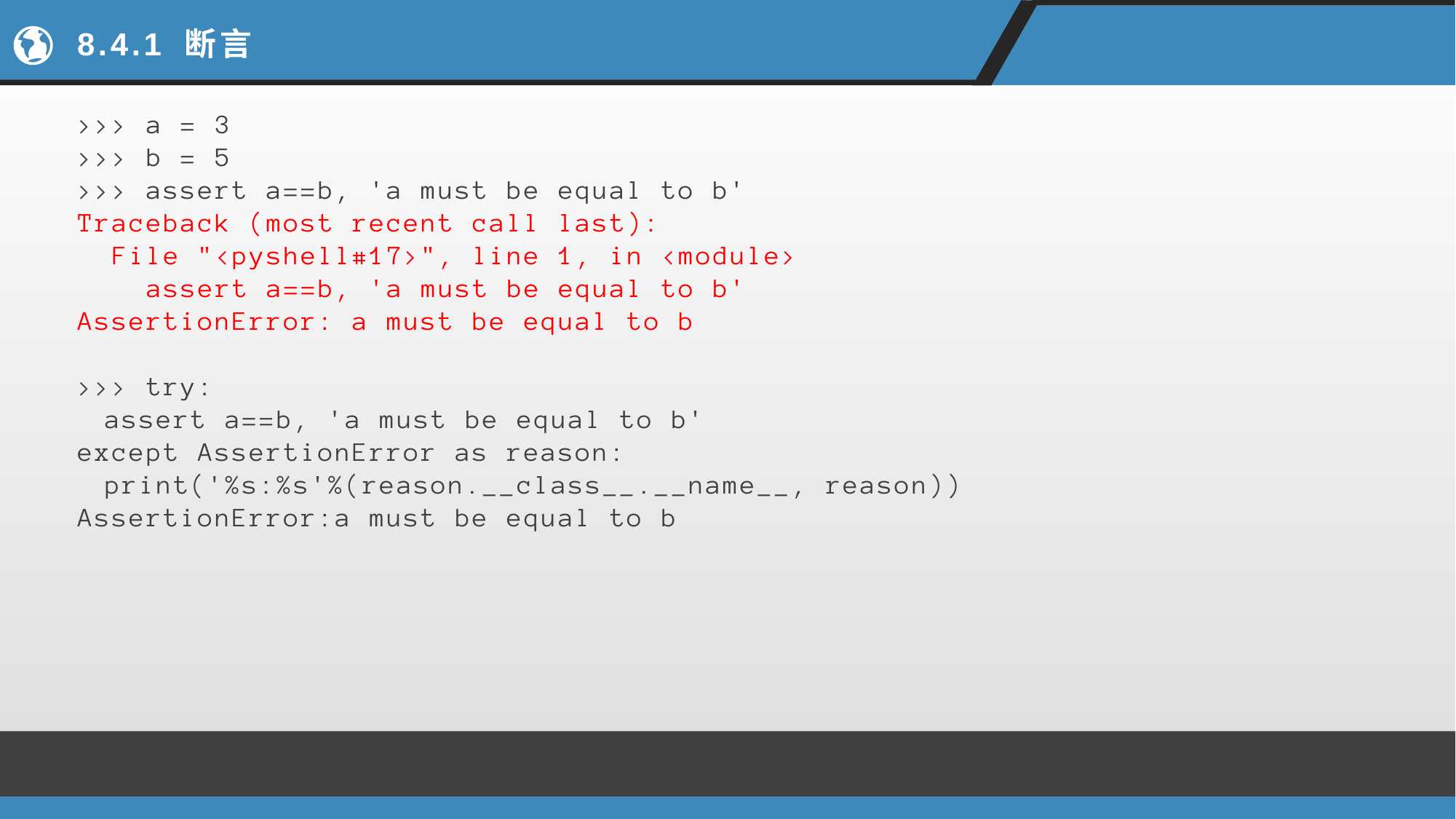

# 8.4.1 断言

>>> a = 3
>>> b = 5
>>> assert a==b, 'a must be equal to b'
Traceback (most recent call last):
  File "<pyshell#17>", line 1, in <module>
    assert a==b, 'a must be equal to b'
AssertionError: a must be equal to b

>>> try:
	assert a==b, 'a must be equal to b'
except AssertionError as reason:
	print('%s:%s'%(reason.__class__.__name__, reason))
AssertionError:a must be equal to b